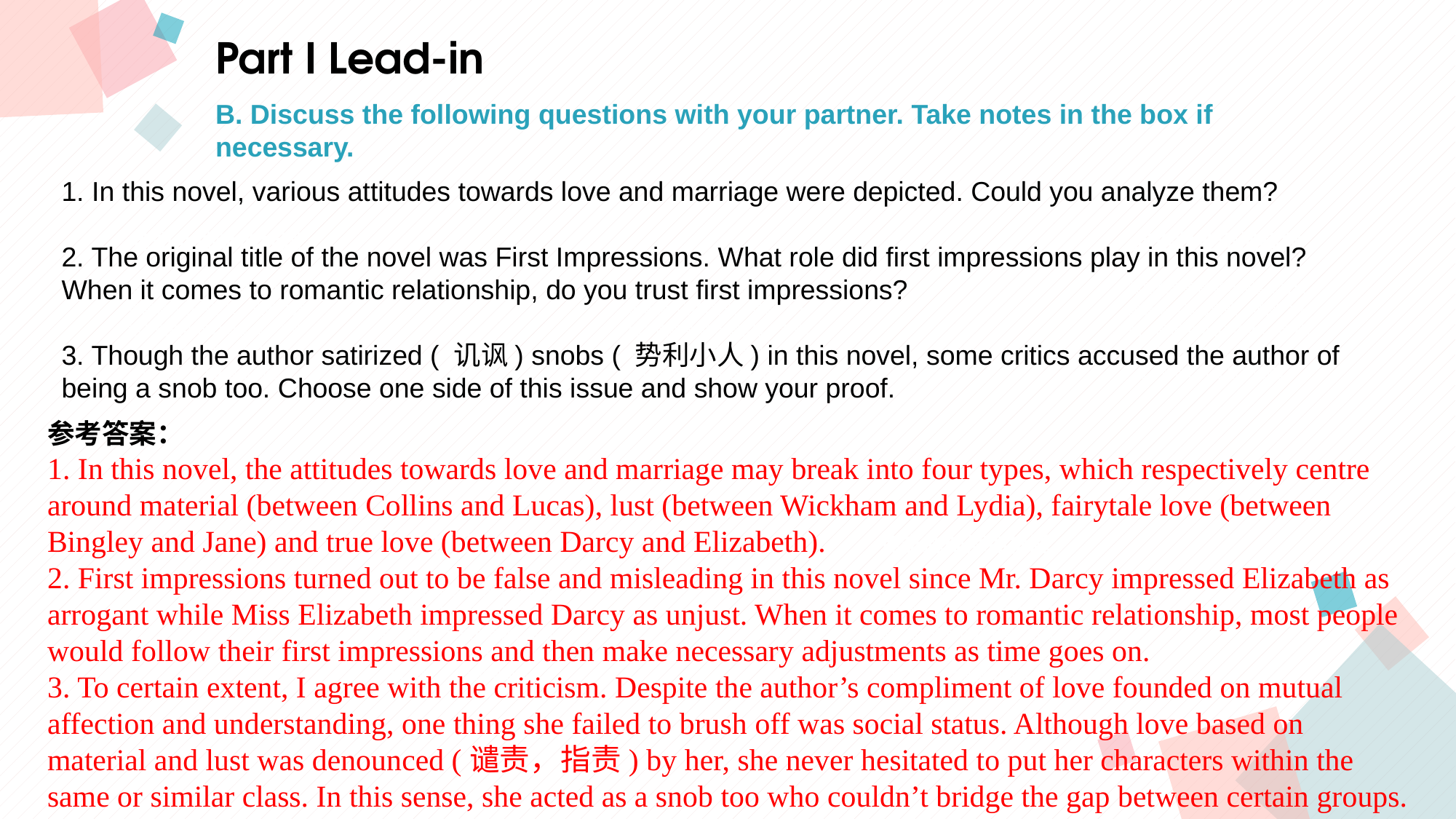

Part I Lead-in
B. Discuss the following questions with your partner. Take notes in the box if
necessary.
1. In this novel, various attitudes towards love and marriage were depicted. Could you analyze them?

2. The original title of the novel was First Impressions. What role did first impressions play in this novel? When it comes to romantic relationship, do you trust first impressions?

3. Though the author satirized ( 讥讽) snobs ( 势利小人) in this novel, some critics accused the author of being a snob too. Choose one side of this issue and show your proof.
点击此处添加标题
点击此处添加标题
标题数字等都可以通过点击和重新输入进行更改，顶部“开始”面板中可以对字体、字号、颜色等进行修改。建议正文8-14号字，1.3倍字间距。
标题数字等都可以通过点击和重新输入进行更改，顶部“开始”面板中可以对字体、字号、颜色等进行修改。建议正文8-14号字，1.3倍字间距。
标题数字等都可以通过点击和重新输入进行更改，顶部“开始”面板中可以对字体、字号、颜色等进行修改。建议正文8-14号字，1.3倍字间距。
参考答案：
1. In this novel, the attitudes towards love and marriage may break into four types, which respectively centre around material (between Collins and Lucas), lust (between Wickham and Lydia), fairytale love (between Bingley and Jane) and true love (between Darcy and Elizabeth).
2. First impressions turned out to be false and misleading in this novel since Mr. Darcy impressed Elizabeth as arrogant while Miss Elizabeth impressed Darcy as unjust. When it comes to romantic relationship, most people would follow their first impressions and then make necessary adjustments as time goes on.
3. To certain extent, I agree with the criticism. Despite the author’s compliment of love founded on mutual affection and understanding, one thing she failed to brush off was social status. Although love based on material and lust was denounced (谴责，指责) by her, she never hesitated to put her characters within the same or similar class. In this sense, she acted as a snob too who couldn’t bridge the gap between certain groups.
点击此处添加标题
点击此处添加标题
标题数字等都可以通过点击和重新输入进行更改，顶部“开始”面板中可以对字体、字号、颜色等进行修改。建议正文8-14号字，1.3倍字间距。
标题数字等都可以通过点击和重新输入进行更改，顶部“开始”面板中可以对字体、字号、颜色等进行修改。建议正文8-14号字，1.3倍字间距。